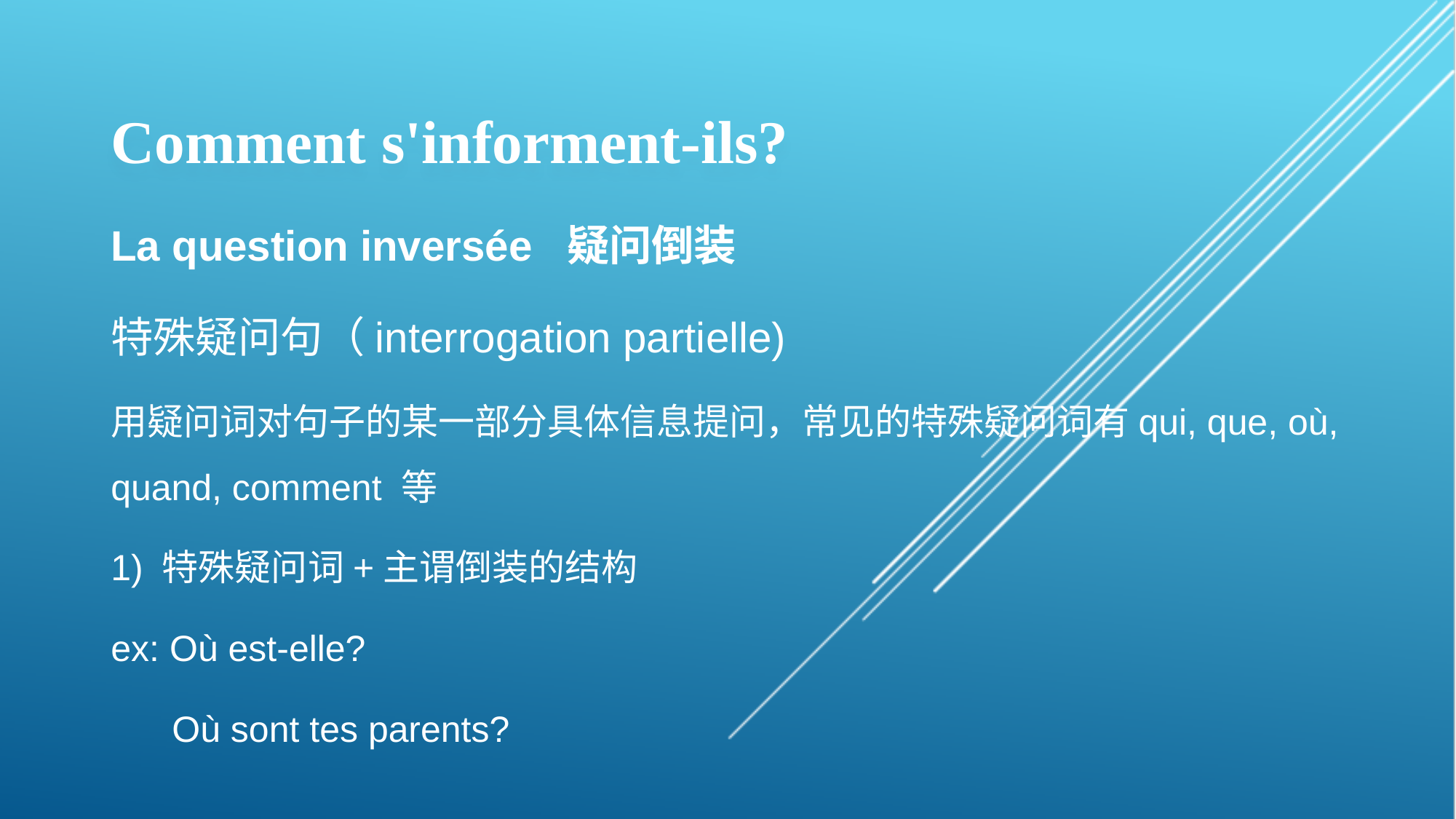

# Comment s'informent-ils?
La question inversée  疑问倒装
特殊疑问句（interrogation partielle)
用疑问词对句子的某一部分具体信息提问，常见的特殊疑问词有qui, que, où, quand, comment 等
1) 特殊疑问词+主谓倒装的结构
ex: Où est-elle?
      Où sont tes parents?